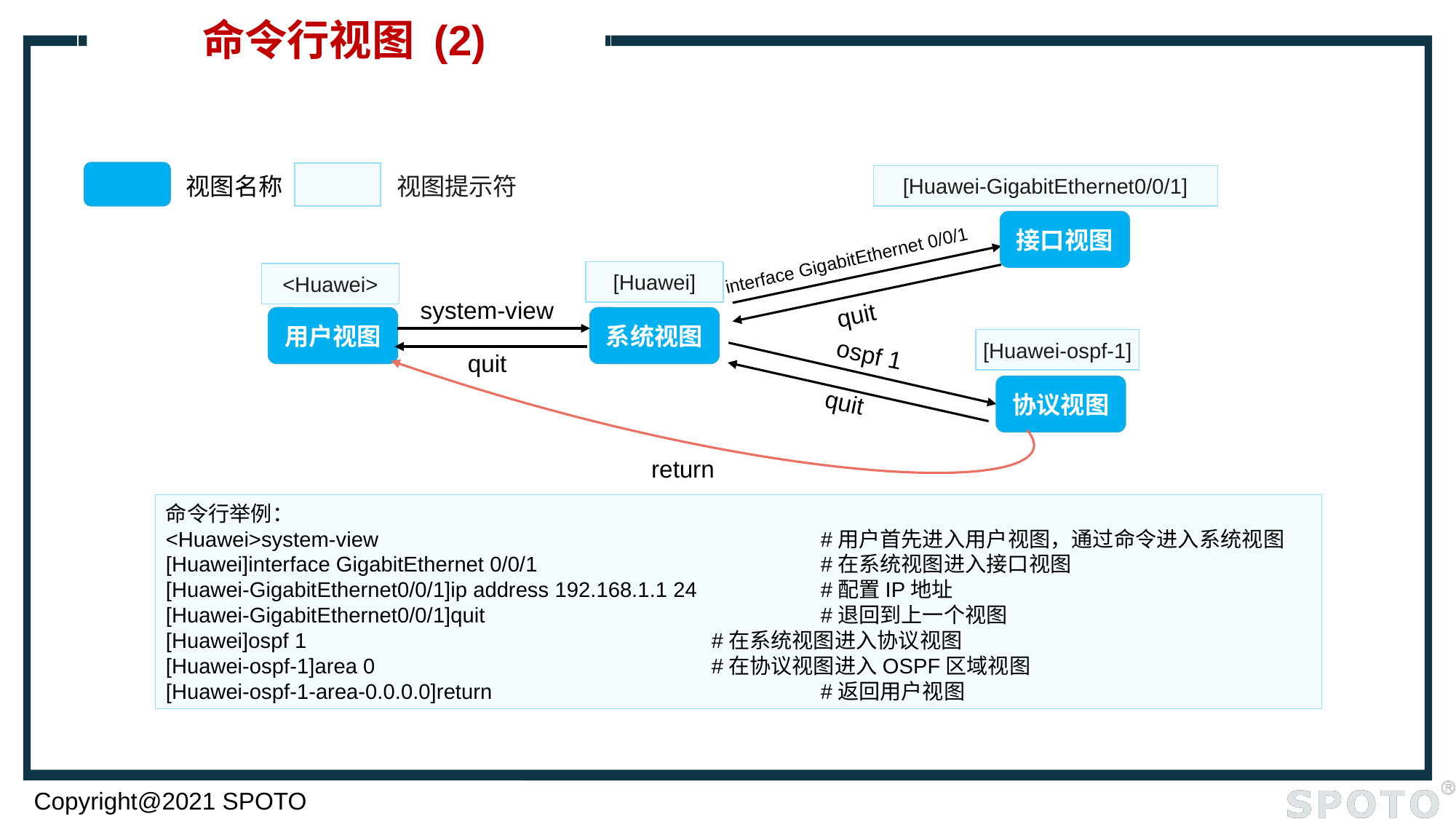

# 命令行视图 (2)

视图提示符
视图名称
[Huawei-GigabitEthernet0/0/1]
接口视图

interface GigabitEthernet 0/0/1
[Huawei]
<Huawei>
system-view
quit
用户视图
系统视图
[Huawei-ospf-1]
ospf 1
quit
协议视图
quit
return
命令行举例：
<Huawei>system-view                                                         	#用户首先进入用户视图，通过命令进入系统视图
[Huawei]interface GigabitEthernet 0/0/1    		      	#在系统视图进入接口视图
[Huawei-GigabitEthernet0/0/1]ip address 192.168.1.1 24    	#配置IP地址
[Huawei-GigabitEthernet0/0/1]quit    		     	#退回到上一个视图
[Huawei]ospf 1                           			#在系统视图进入协议视图
[Huawei-ospf-1]area 0                			#在协议视图进入OSPF区域视图
[Huawei-ospf-1-area-0.0.0.0]return     		 	#返回用户视图